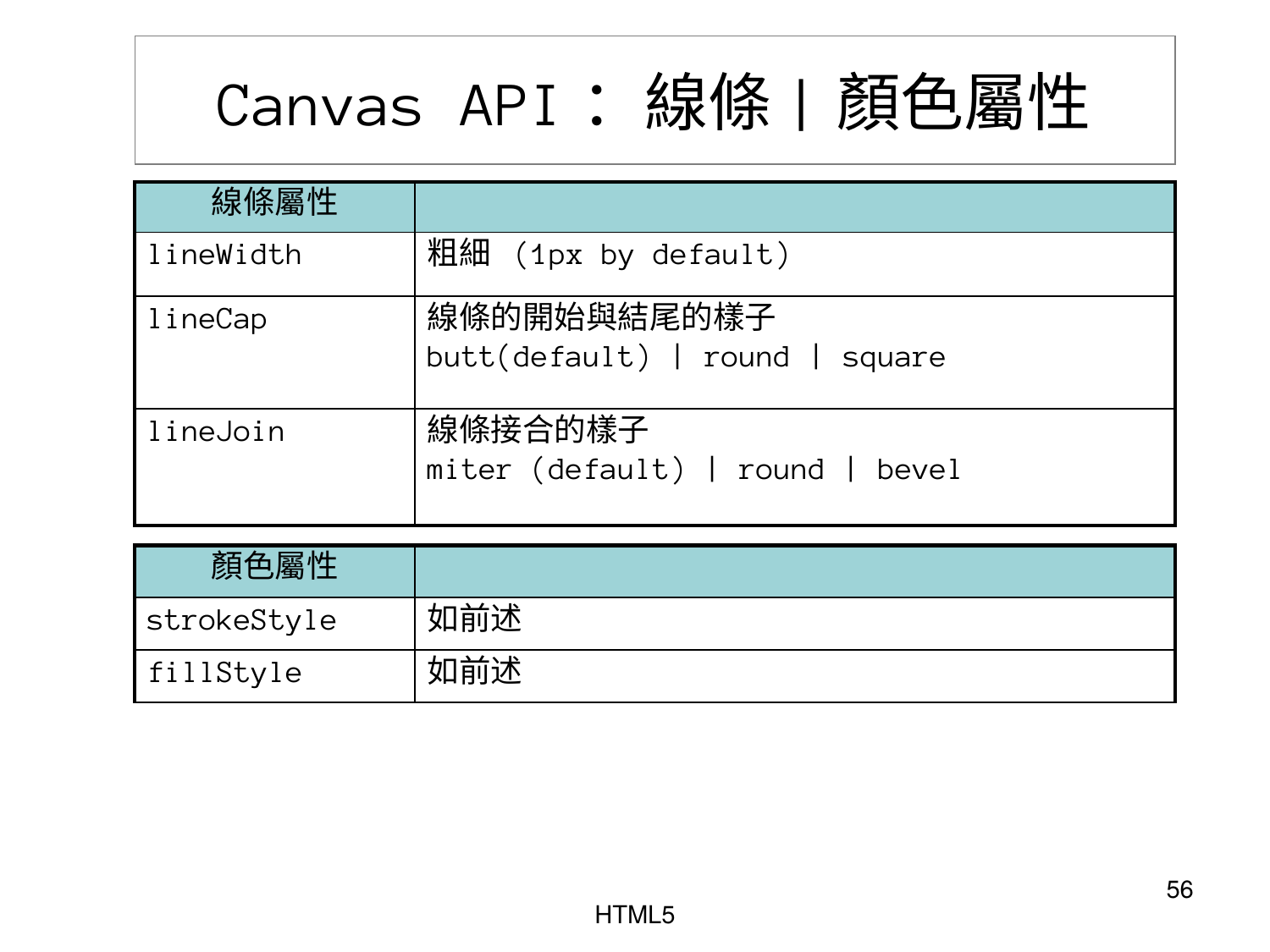

# Canvas API：線條|顏色屬性
| 線條屬性 |  |
| --- | --- |
| lineWidth | 粗細 (1px by default) |
| lineCap | 線條的開始與結尾的樣子 butt(default) | round | square |
| lineJoin | 線條接合的樣子 miter (default) | round | bevel |
| 顏色屬性 |  |
| --- | --- |
| strokeStyle | 如前述 |
| fillStyle | 如前述 |
56
HTML5